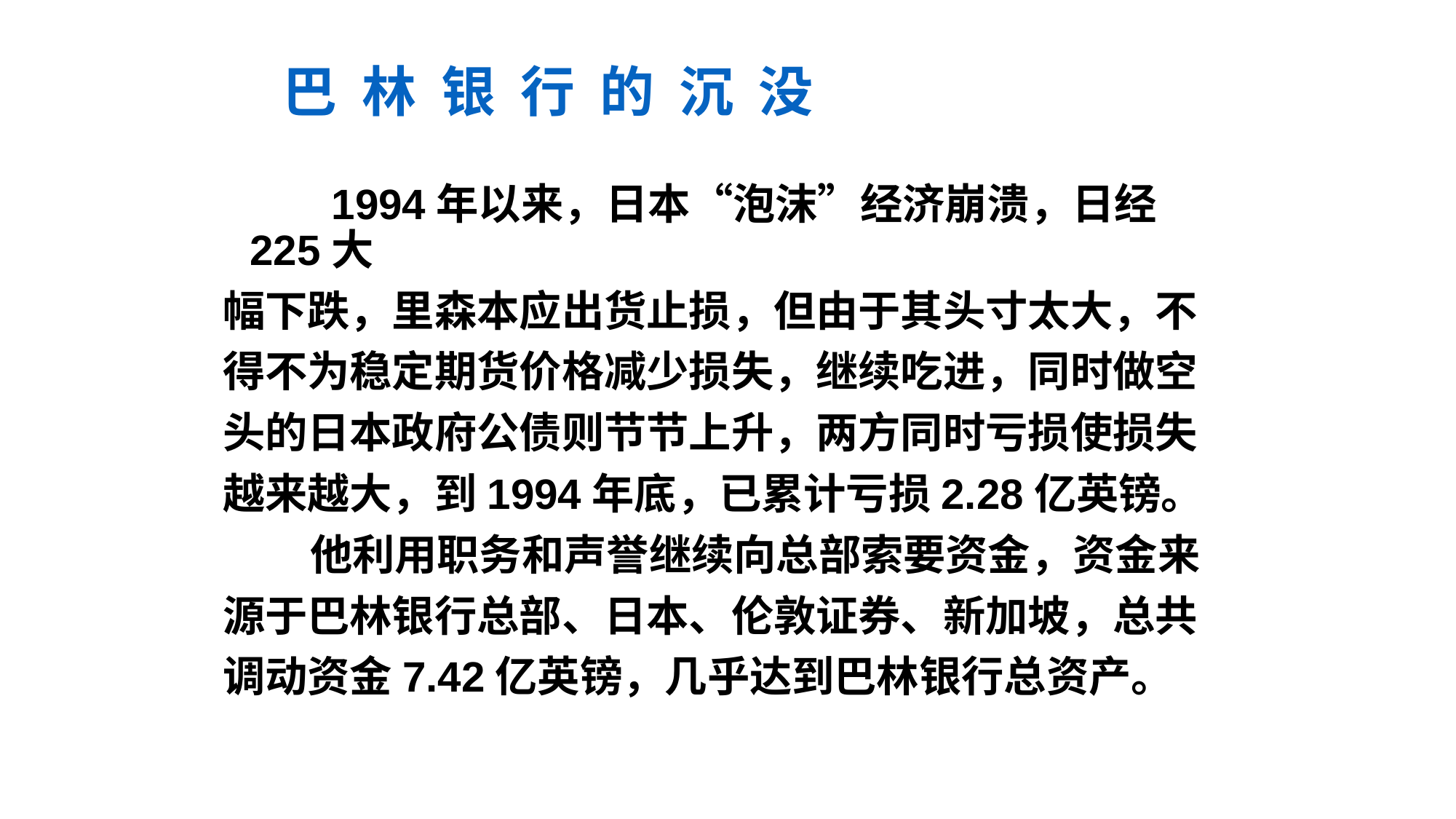

巴  林  银  行  的  沉  没
             1994年以来，日本“泡沫”经济崩溃，日经225大
幅下跌，里森本应出货止损，但由于其头寸太大，不
得不为稳定期货价格减少损失，继续吃进，同时做空
头的日本政府公债则节节上升，两方同时亏损使损失
越来越大，到1994年底，已累计亏损2.28亿英镑。
        他利用职务和声誉继续向总部索要资金，资金来
源于巴林银行总部、日本、伦敦证券、新加坡，总共
调动资金7.42亿英镑，几乎达到巴林银行总资产。